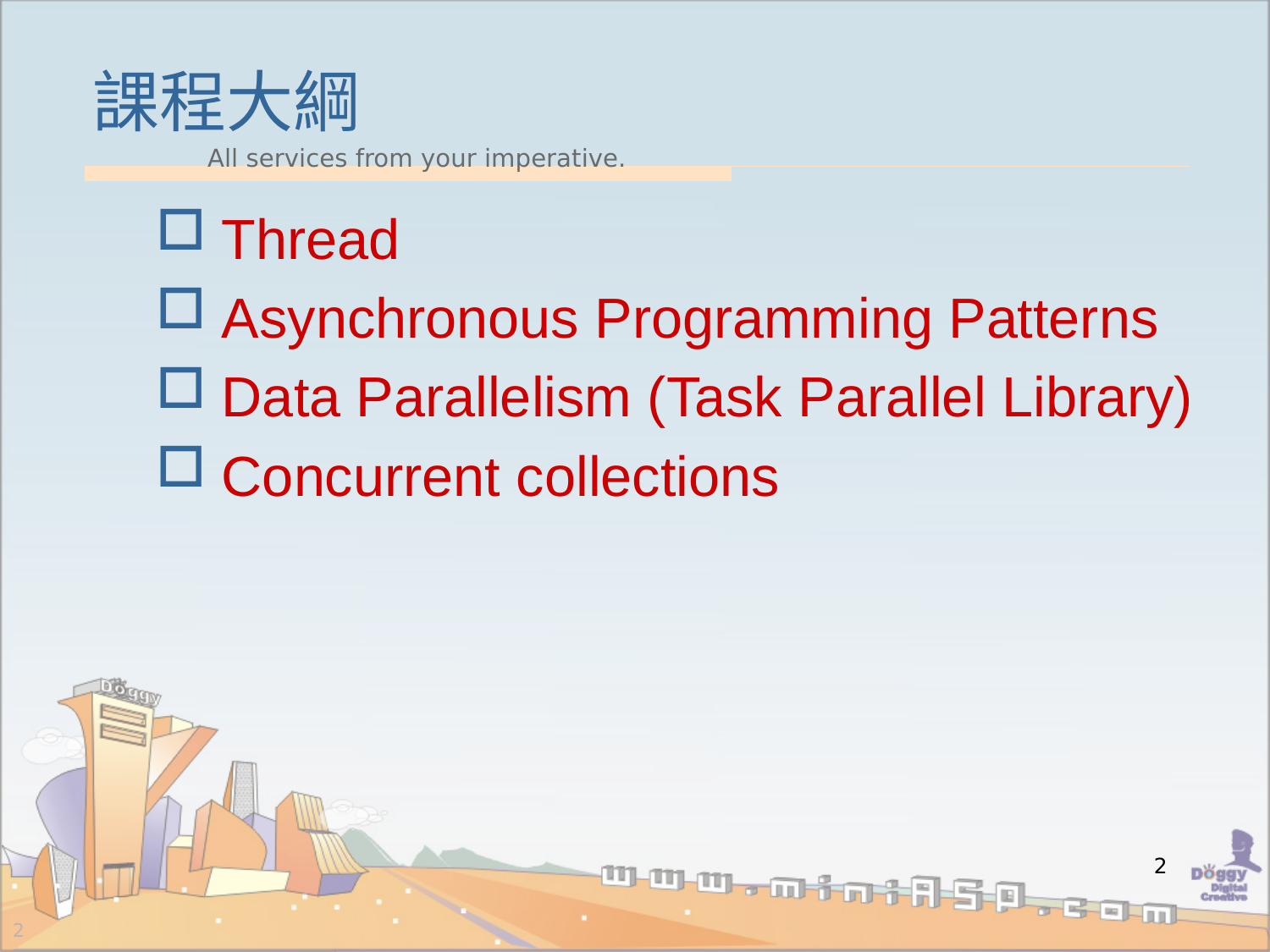

# 課程大綱
Thread
Asynchronous Programming Patterns
Data Parallelism (Task Parallel Library)
Concurrent collections
2